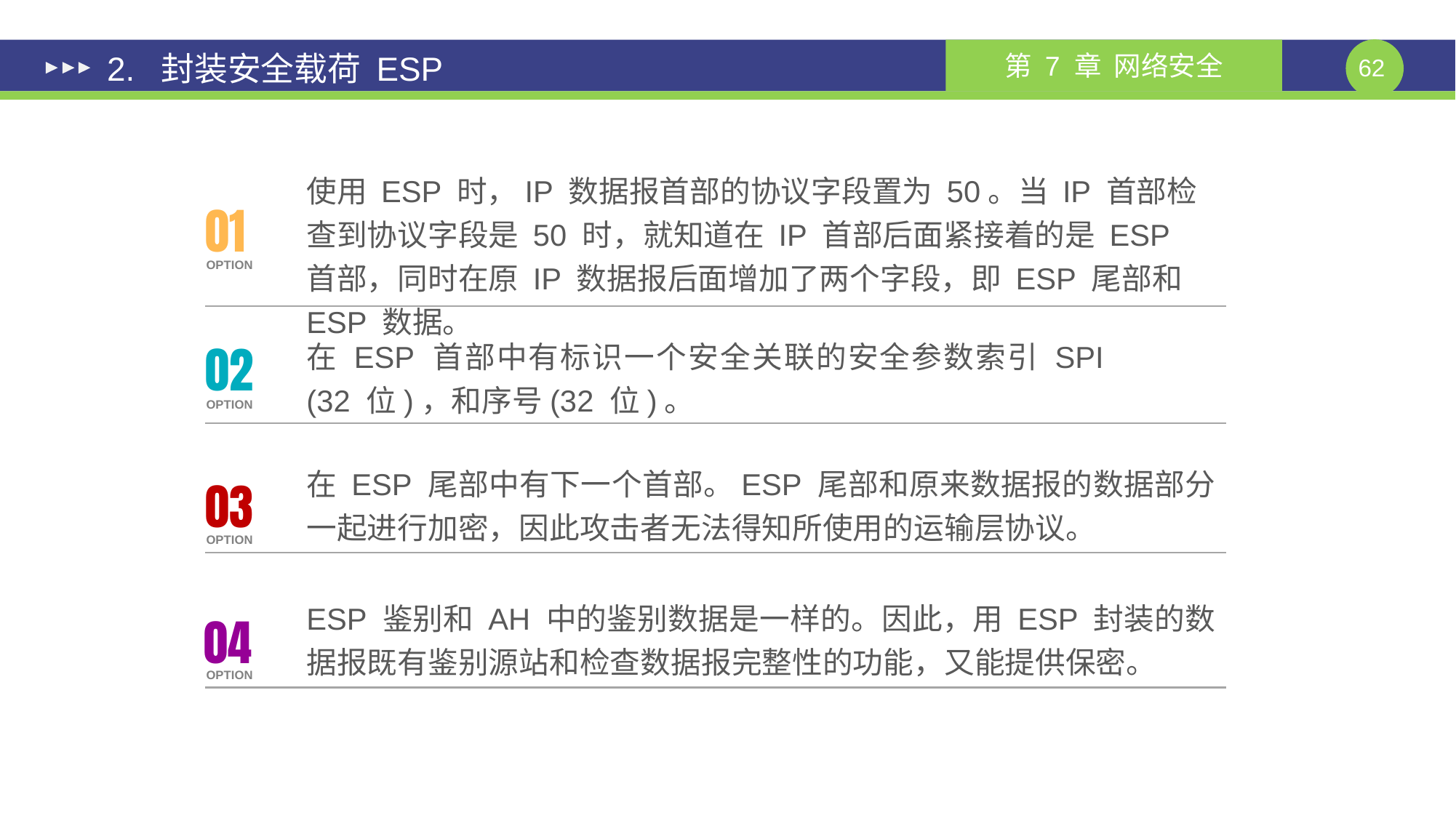

# 2.  封装安全载荷 ESP
使用 ESP 时，IP 数据报首部的协议字段置为 50。当 IP 首部检查到协议字段是 50 时，就知道在 IP 首部后面紧接着的是 ESP 首部，同时在原 IP 数据报后面增加了两个字段，即 ESP 尾部和 ESP 数据。
01
OPTION
在 ESP 首部中有标识一个安全关联的安全参数索引 SPI (32 位)，和序号(32 位)。
02
OPTION
在 ESP 尾部中有下一个首部。ESP 尾部和原来数据报的数据部分一起进行加密，因此攻击者无法得知所使用的运输层协议。
03
OPTION
ESP 鉴别和 AH 中的鉴别数据是一样的。因此，用 ESP 封装的数据报既有鉴别源站和检查数据报完整性的功能，又能提供保密。
04
OPTION